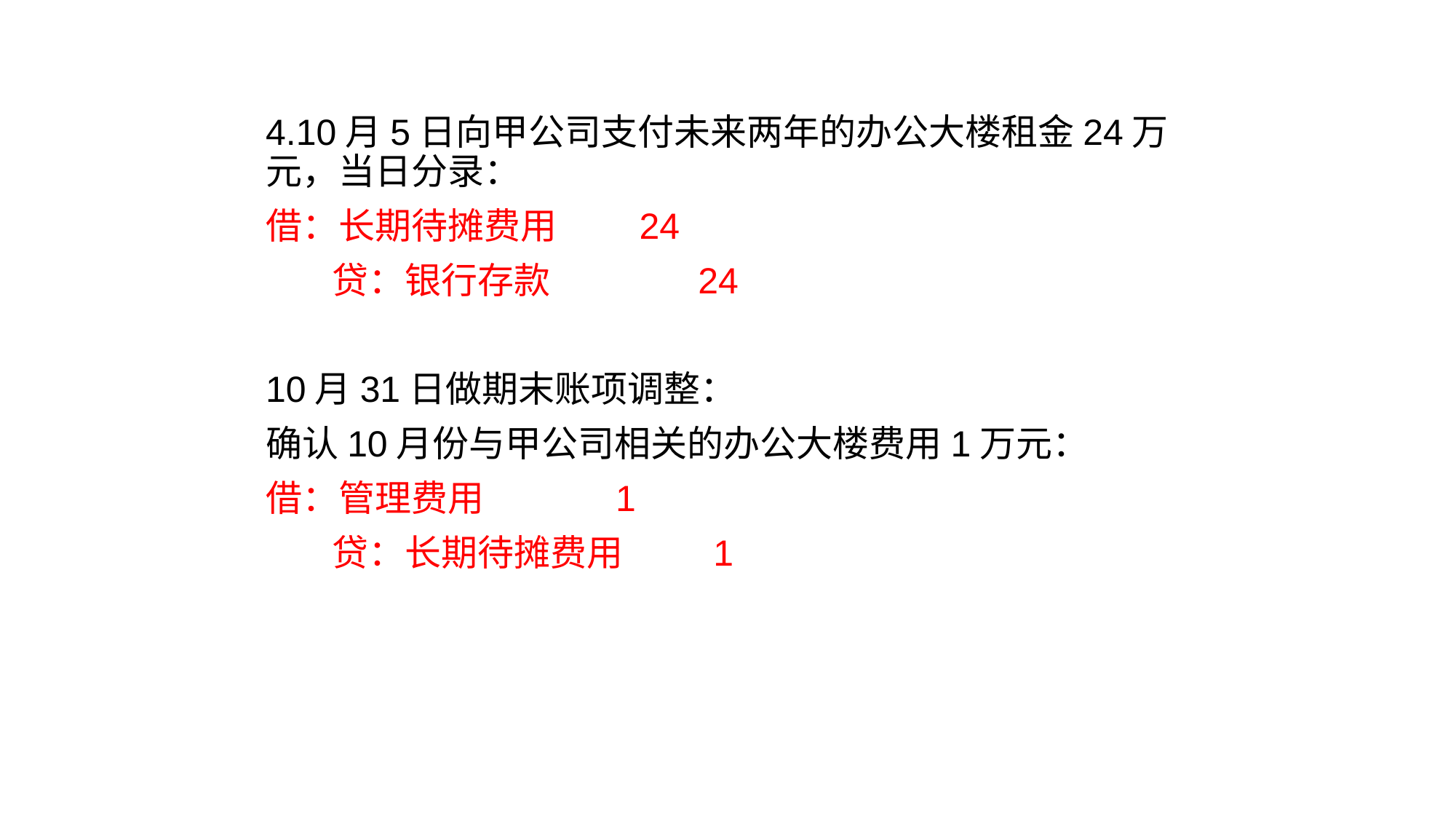

4.10月5日向甲公司支付未来两年的办公大楼租金24万元，当日分录：
借：长期待摊费用         24
       贷：银行存款                 24

10月31日做期末账项调整：
确认10月份与甲公司相关的办公大楼费用1万元：
借：管理费用               1
       贷：长期待摊费用          1